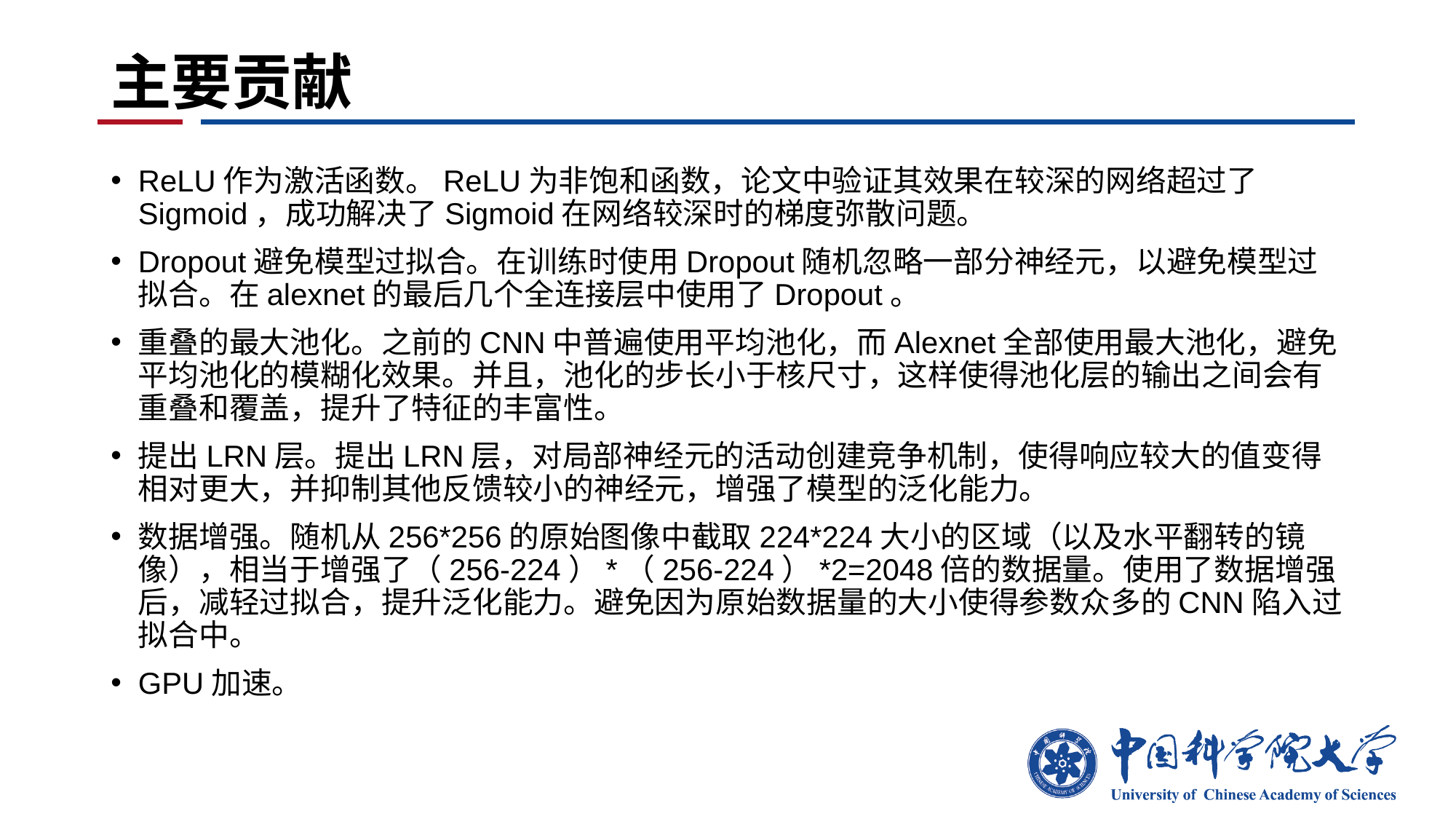

# 主要贡献
ReLU作为激活函数。ReLU为非饱和函数，论文中验证其效果在较深的网络超过了Sigmoid，成功解决了Sigmoid在网络较深时的梯度弥散问题。
Dropout避免模型过拟合。在训练时使用Dropout随机忽略一部分神经元，以避免模型过拟合。在alexnet的最后几个全连接层中使用了Dropout。
重叠的最大池化。之前的CNN中普遍使用平均池化，而Alexnet全部使用最大池化，避免平均池化的模糊化效果。并且，池化的步长小于核尺寸，这样使得池化层的输出之间会有重叠和覆盖，提升了特征的丰富性。
提出LRN层。提出LRN层，对局部神经元的活动创建竞争机制，使得响应较大的值变得相对更大，并抑制其他反馈较小的神经元，增强了模型的泛化能力。
数据增强。随机从256*256的原始图像中截取224*224大小的区域（以及水平翻转的镜像），相当于增强了（256-224）*（256-224）*2=2048倍的数据量。使用了数据增强后，减轻过拟合，提升泛化能力。避免因为原始数据量的大小使得参数众多的CNN陷入过拟合中。
GPU加速。